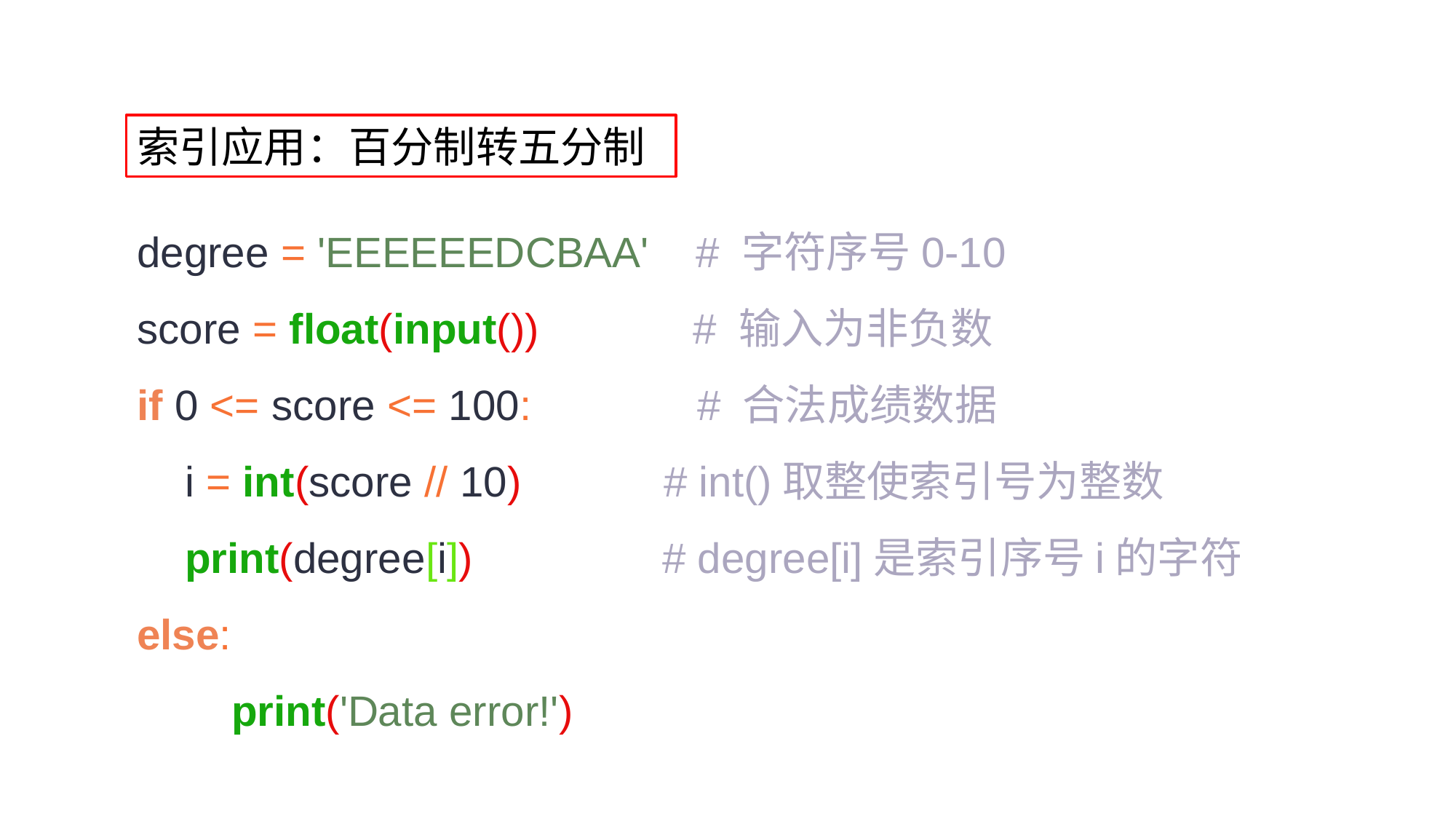

索引应用：百分制转五分制
degree = 'EEEEEEDCBAA'    # 字符序号0-10
score = float(input())             # 输入为非负数
if 0 <= score <= 100:              # 合法成绩数据
    i = int(score // 10)            # int()取整使索引号为整数
    print(degree[i])                # degree[i]是索引序号i的字符
else:
        print('Data error!')